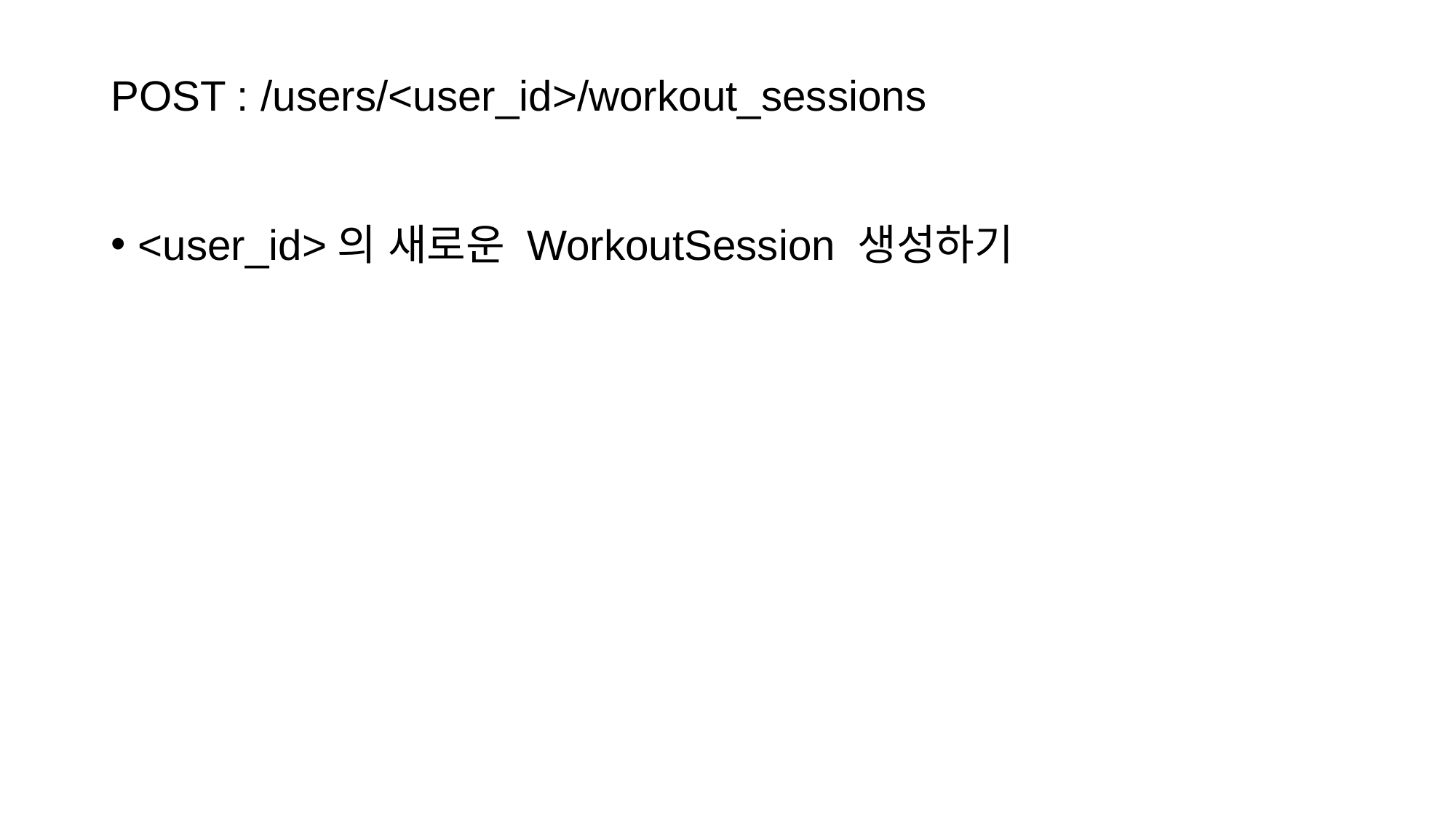

# POST : /users/<user_id>/workout_sessions
<user_id>의 새로운 WorkoutSession 생성하기